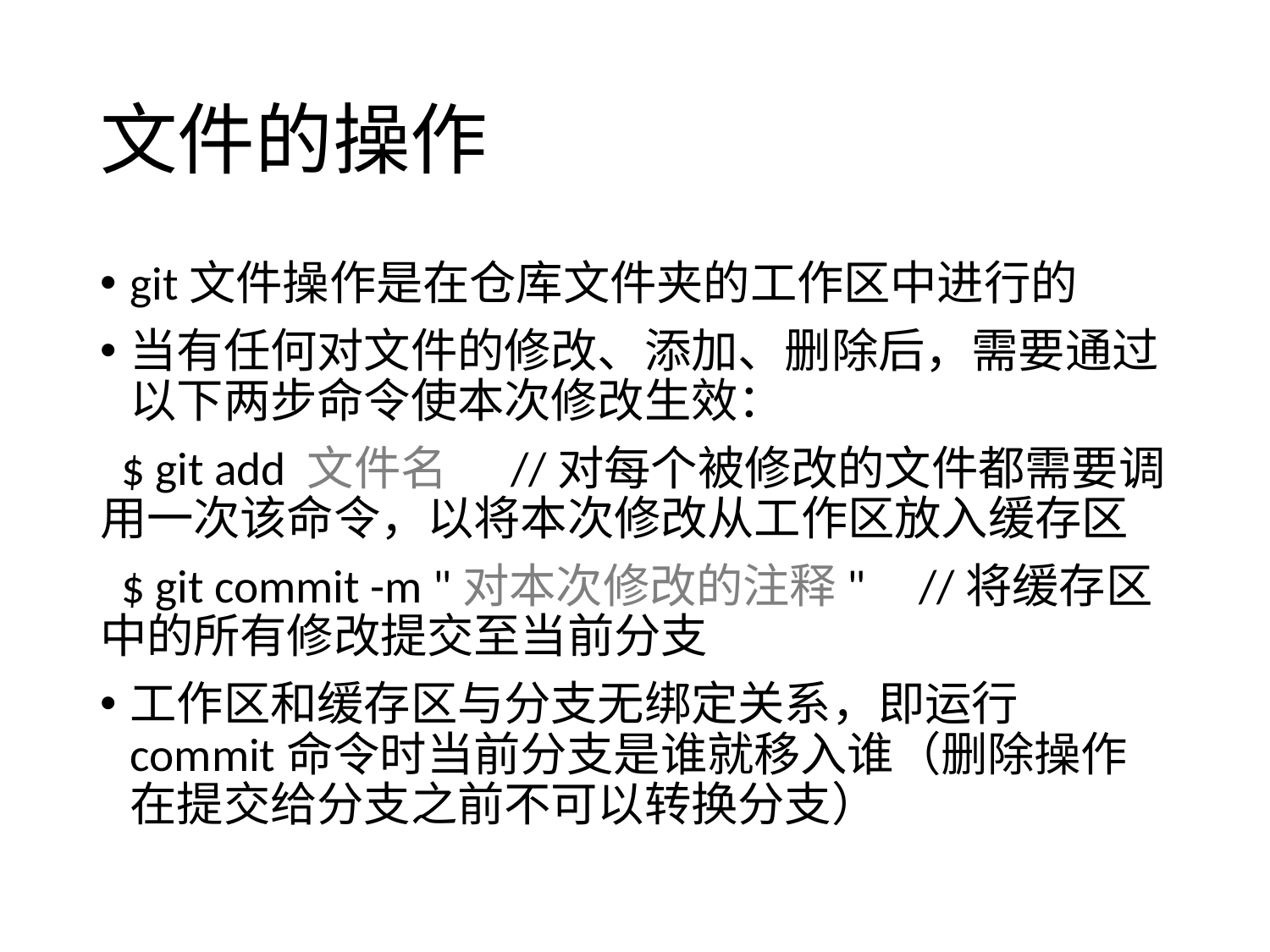

# 文件的操作
git文件操作是在仓库文件夹的工作区中进行的
当有任何对文件的修改、添加、删除后，需要通过以下两步命令使本次修改生效：
  $ git add 文件名     //对每个被修改的文件都需要调用一次该命令，以将本次修改从工作区放入缓存区
  $ git commit -m "对本次修改的注释"     //将缓存区中的所有修改提交至当前分支
工作区和缓存区与分支无绑定关系，即运行commit命令时当前分支是谁就移入谁（删除操作在提交给分支之前不可以转换分支）